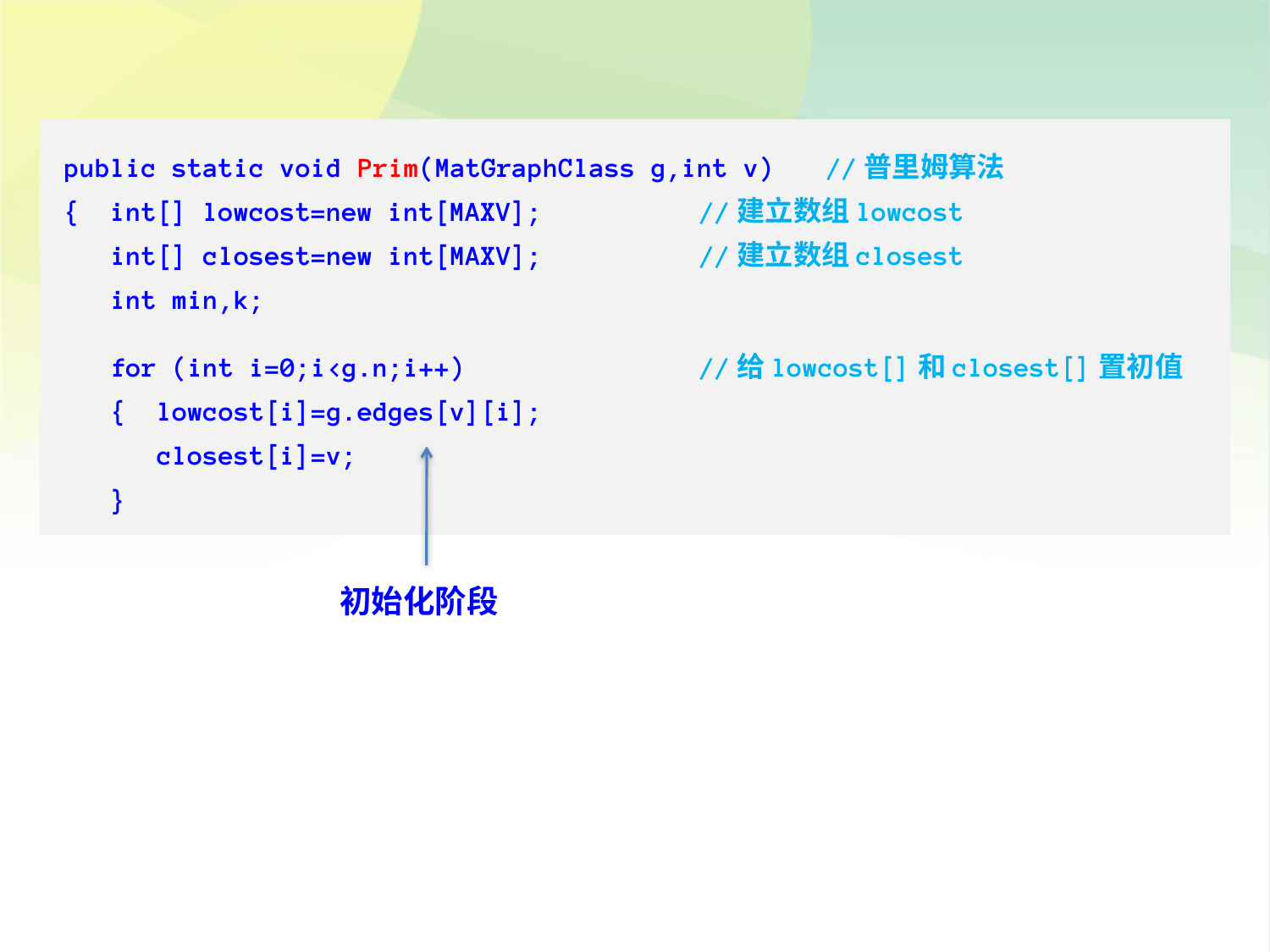

public static void Prim(MatGraphClass g,int v)	//普里姆算法
{  int[] lowcost=new int[MAXV];		//建立数组lowcost
   int[] closest=new int[MAXV];		//建立数组closest
   int min,k;
   for (int i=0;i<g.n;i++)		//给lowcost[]和closest[]置初值
   {  lowcost[i]=g.edges[v][i];
      closest[i]=v;
   }
初始化阶段